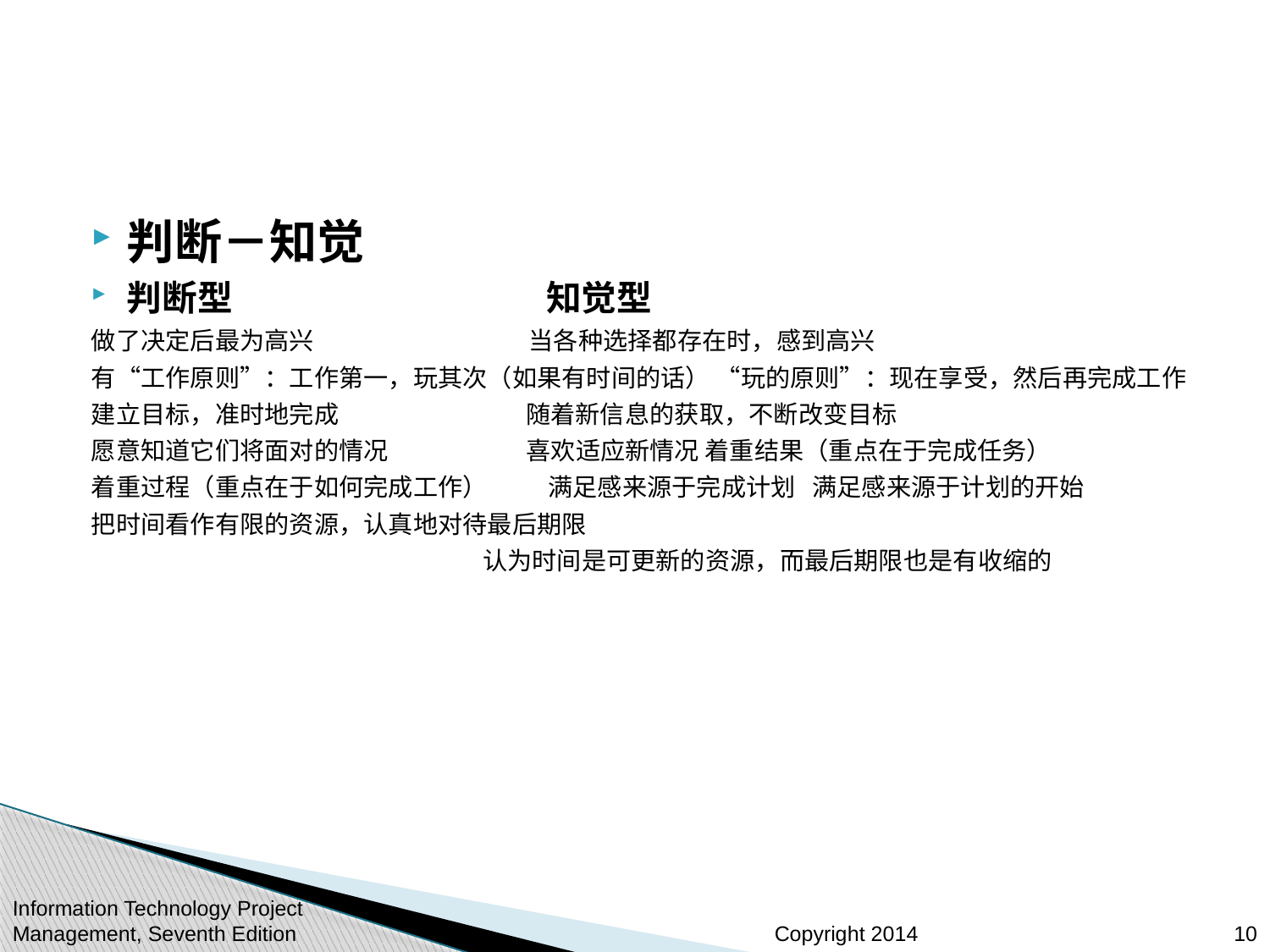

#
判断－知觉
判断型                                        知觉型
做了决定后最为高兴                                       当各种选择都存在时，感到高兴
有“工作原则”：工作第一，玩其次（如果有时间的话） “玩的原则”：现在享受，然后再完成工作
建立目标，准时地完成                                  随着新信息的获取，不断改变目标
愿意知道它们将面对的情况                         喜欢适应新情况 着重结果（重点在于完成任务）
着重过程（重点在于如何完成工作）           满足感来源于完成计划   满足感来源于计划的开始
把时间看作有限的资源，认真地对待最后期限
                                                                      认为时间是可更新的资源，而最后期限也是有收缩的
10